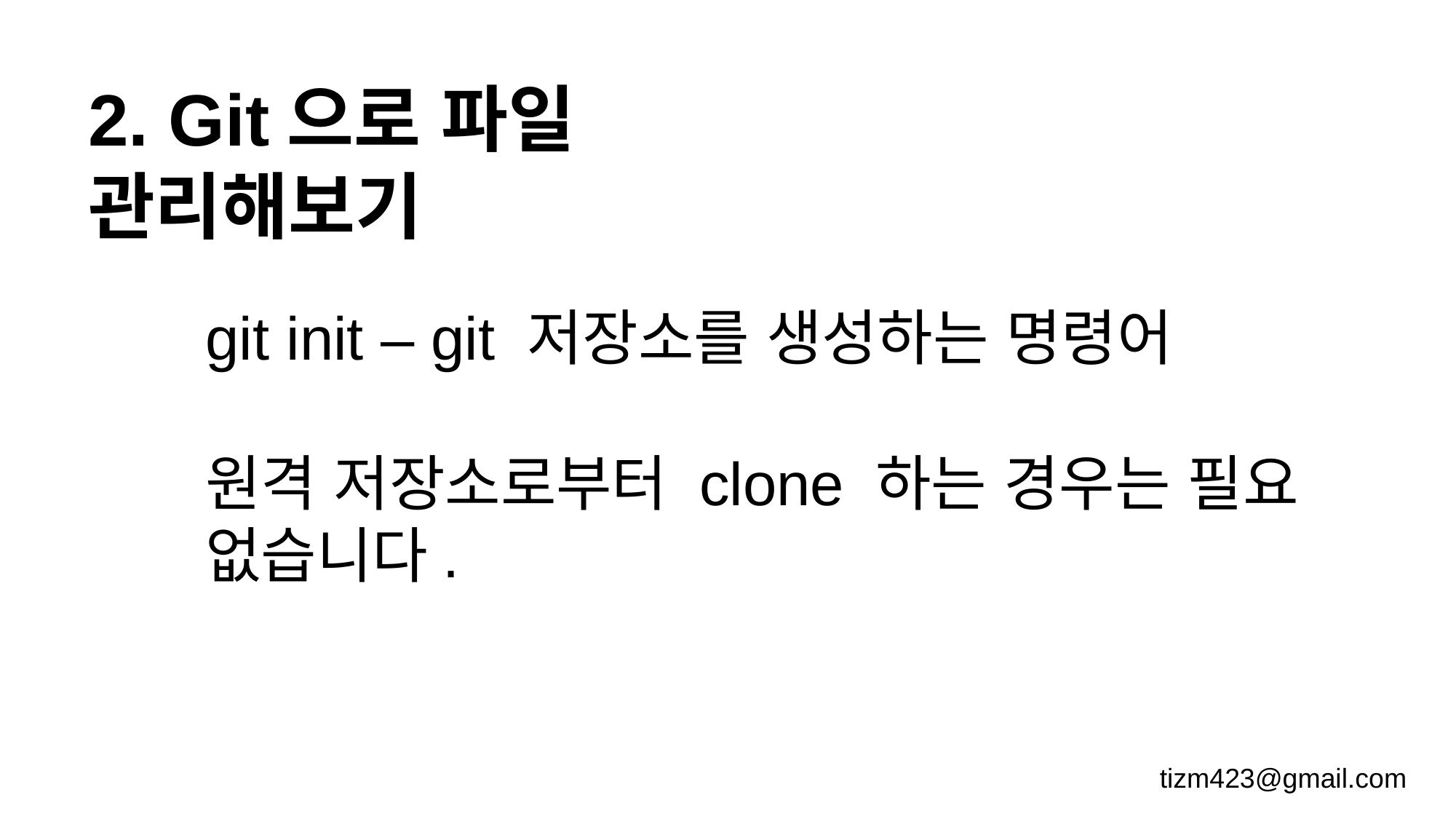

2. Git으로 파일 관리해보기
git init – git 저장소를 생성하는 명령어

원격 저장소로부터 clone 하는 경우는 필요 없습니다.
tizm423@gmail.com